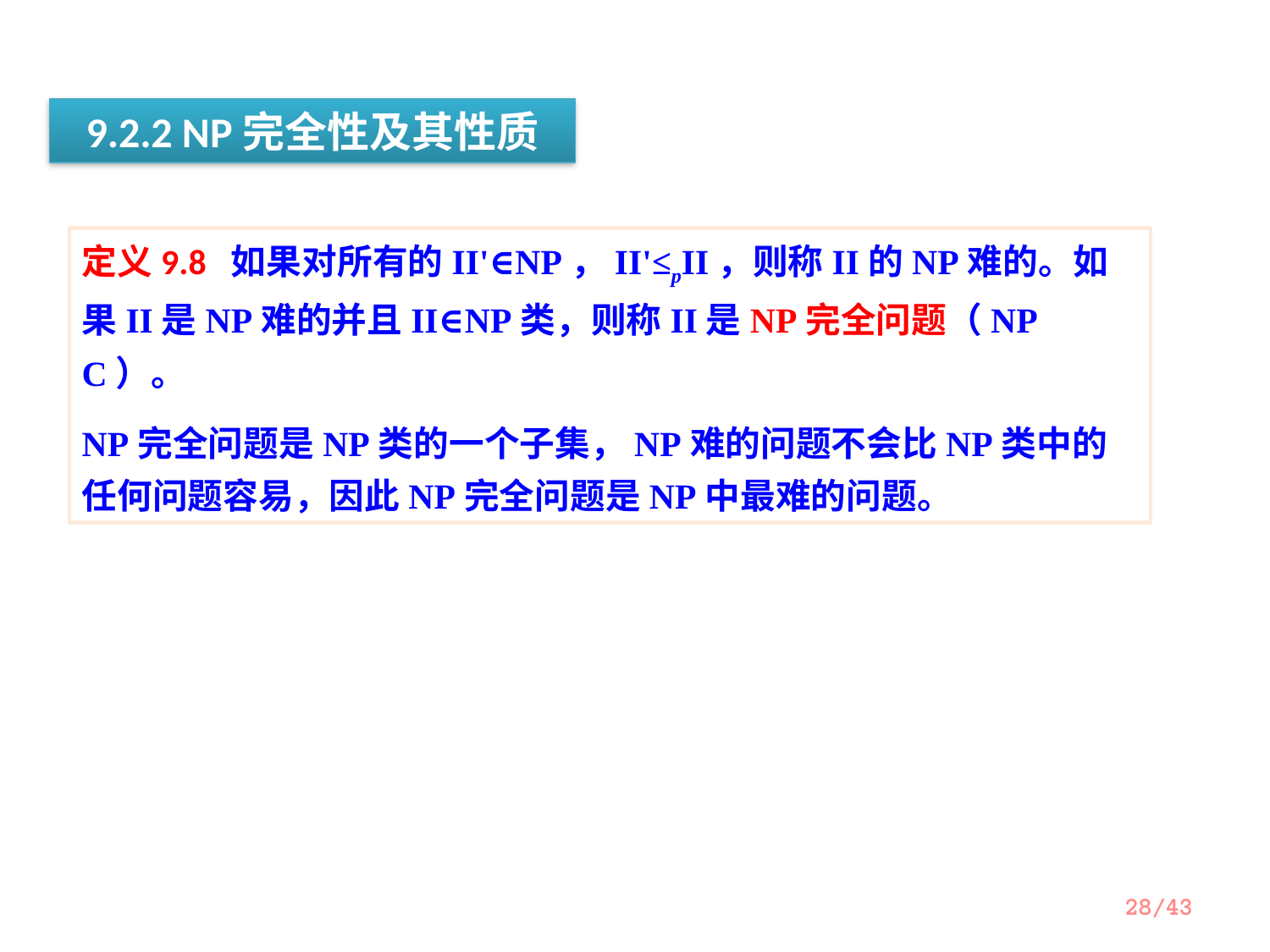

9.2.2 NP完全性及其性质
定义9.8  如果对所有的II'∈NP，II'≤pII，则称II的NP难的。如果II是NP难的并且II∈NP类，则称II是NP完全问题（NPC）。
NP完全问题是NP类的一个子集，NP难的问题不会比NP类中的任何问题容易，因此NP完全问题是NP中最难的问题。
28/43